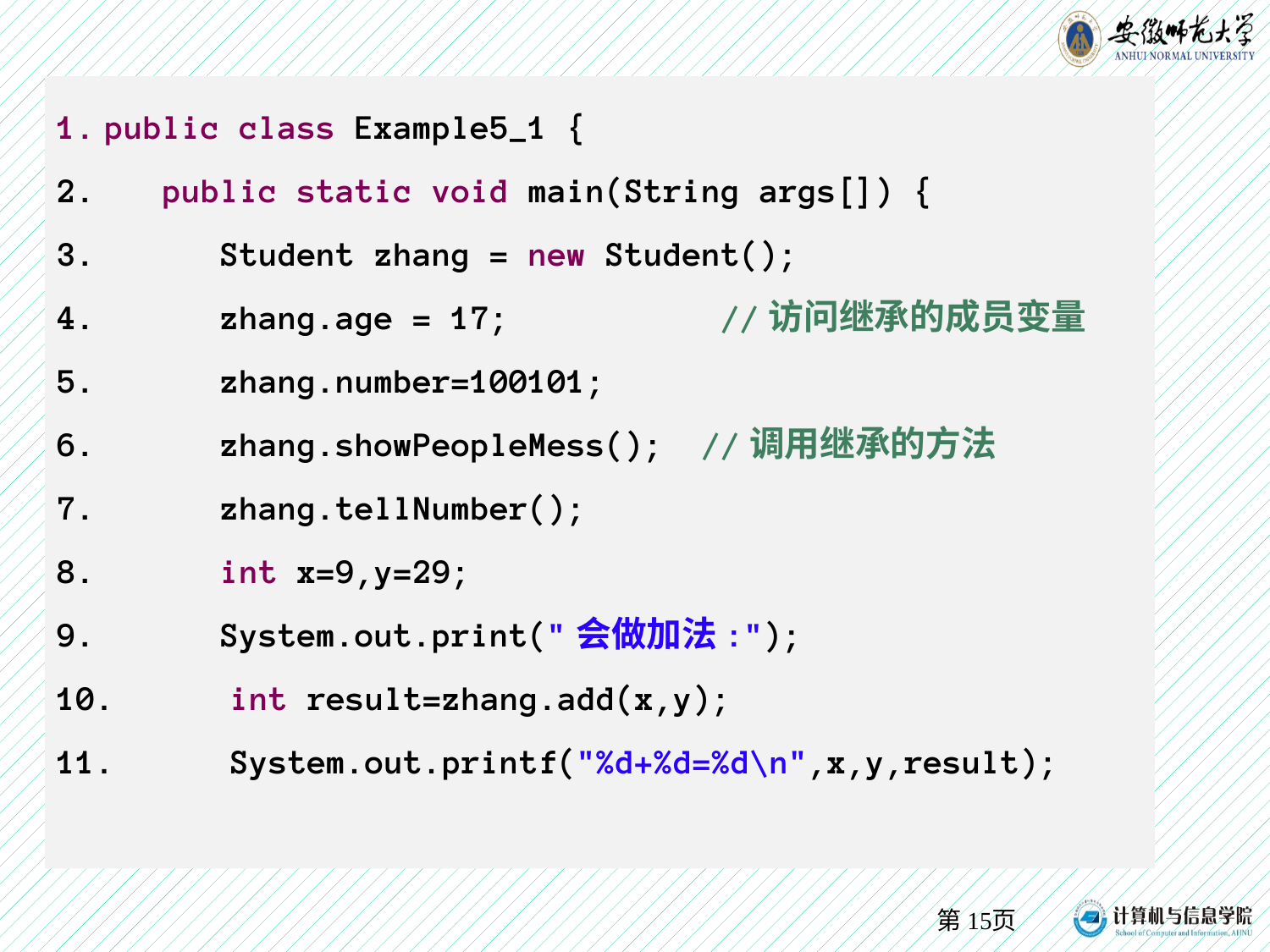

public class Example5_1 {
   public static void main(String args[]) {
      Student zhang = new Student();
      zhang.age = 17;           //访问继承的成员变量
      zhang.number=100101;
      zhang.showPeopleMess();  //调用继承的方法
      zhang.tellNumber();
      int x=9,y=29;
      System.out.print("会做加法:");
      int result=zhang.add(x,y);
      System.out.printf("%d+%d=%d\n",x,y,result);
第15页